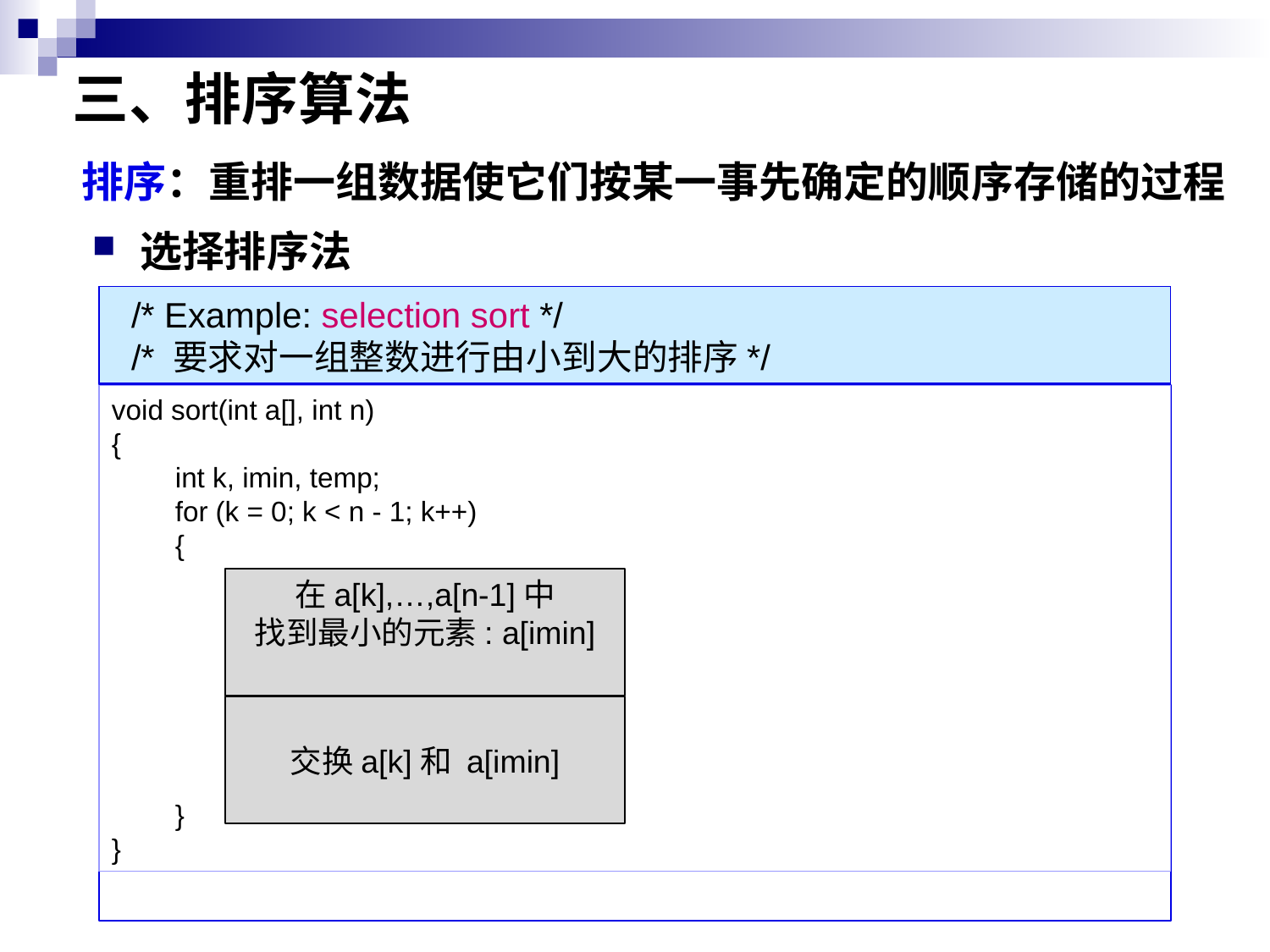

# 三、排序算法
排序：重排一组数据使它们按某一事先确定的顺序存储的过程
选择排序法
  /* Example: selection sort */
  /* 要求对一组整数进行由小到大的排序*/

void sort(int a[], int n)
{
int k, imin, temp;
for (k = 0; k < n - 1; k++)
{
imin = k;
for (i = k + 1; i < n; i++)
if (a[i] < a[imin])
	    imin = i;
temp = a[imin];
a[imin] = a[k];
a[k] = temp;
}
}
在a[k],…,a[n-1]中
找到最小的元素: a[imin]

交换a[k]和 a[imin]